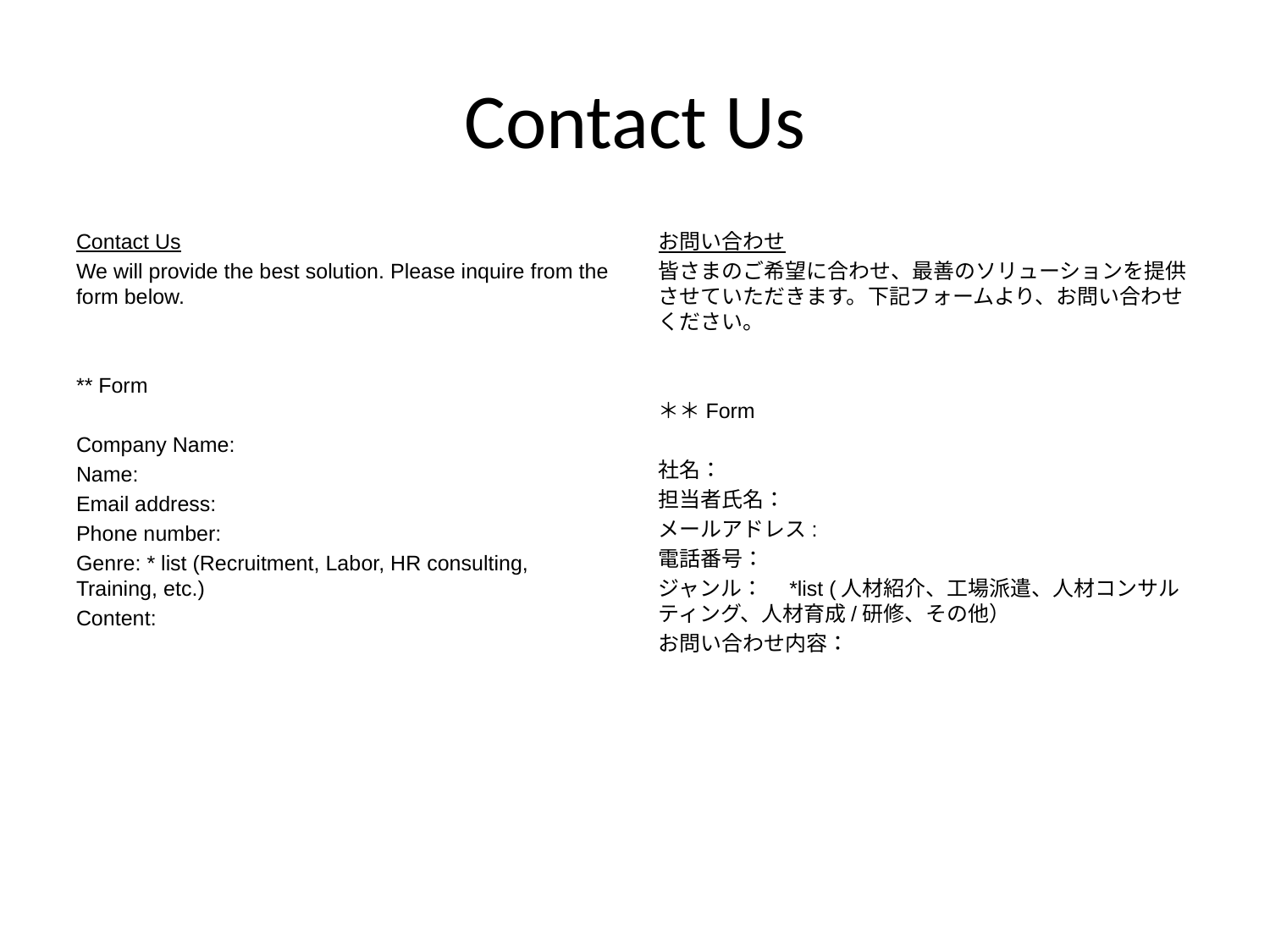

# Contact Us
Contact Us
We will provide the best solution. Please inquire from the form below.

** Form

Company Name:
Name:
Email address:
Phone number:
Genre: * list (Recruitment, Labor, HR consulting, Training, etc.)
Content:
お問い合わせ
皆さまのご希望に合わせ、最善のソリューションを提供させていただきます。下記フォームより、お問い合わせください。

＊＊Form

社名：
担当者氏名：
メールアドレス:
電話番号：
ジャンル：　*list (人材紹介、工場派遣、人材コンサルティング、人材育成/研修、その他）
お問い合わせ内容：